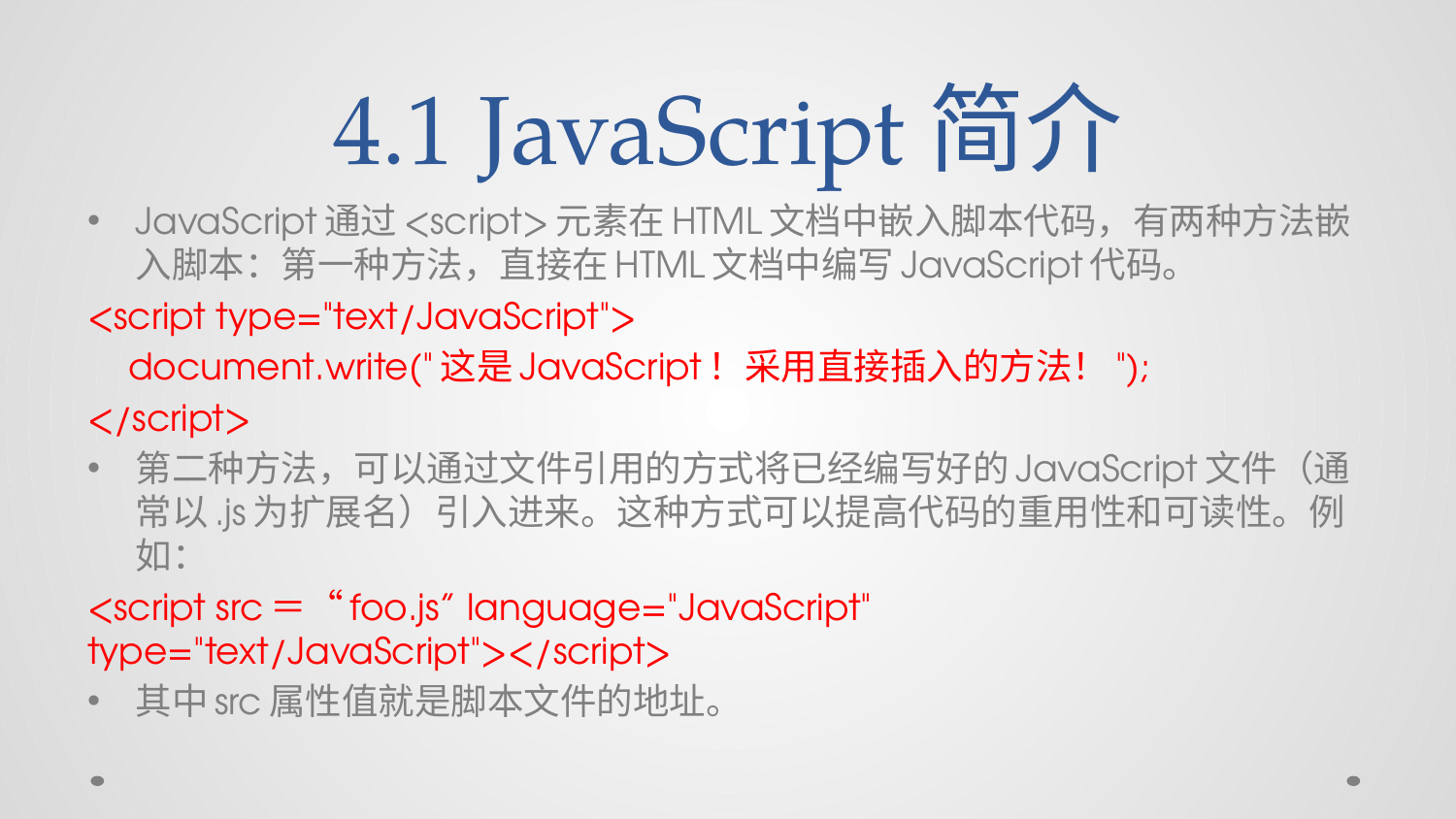

# 4.1 JavaScript简介
JavaScript通过<script>元素在HTML文档中嵌入脚本代码，有两种方法嵌入脚本：第一种方法，直接在HTML文档中编写JavaScript代码。
<script type="text/JavaScript">
    document.write("这是JavaScript！采用直接插入的方法！");
</script>
第二种方法，可以通过文件引用的方式将已经编写好的JavaScript文件（通常以.js为扩展名）引入进来。这种方式可以提高代码的重用性和可读性。例如：
<script src＝“foo.js” language="JavaScript" type="text/JavaScript"></script>
其中src属性值就是脚本文件的地址。